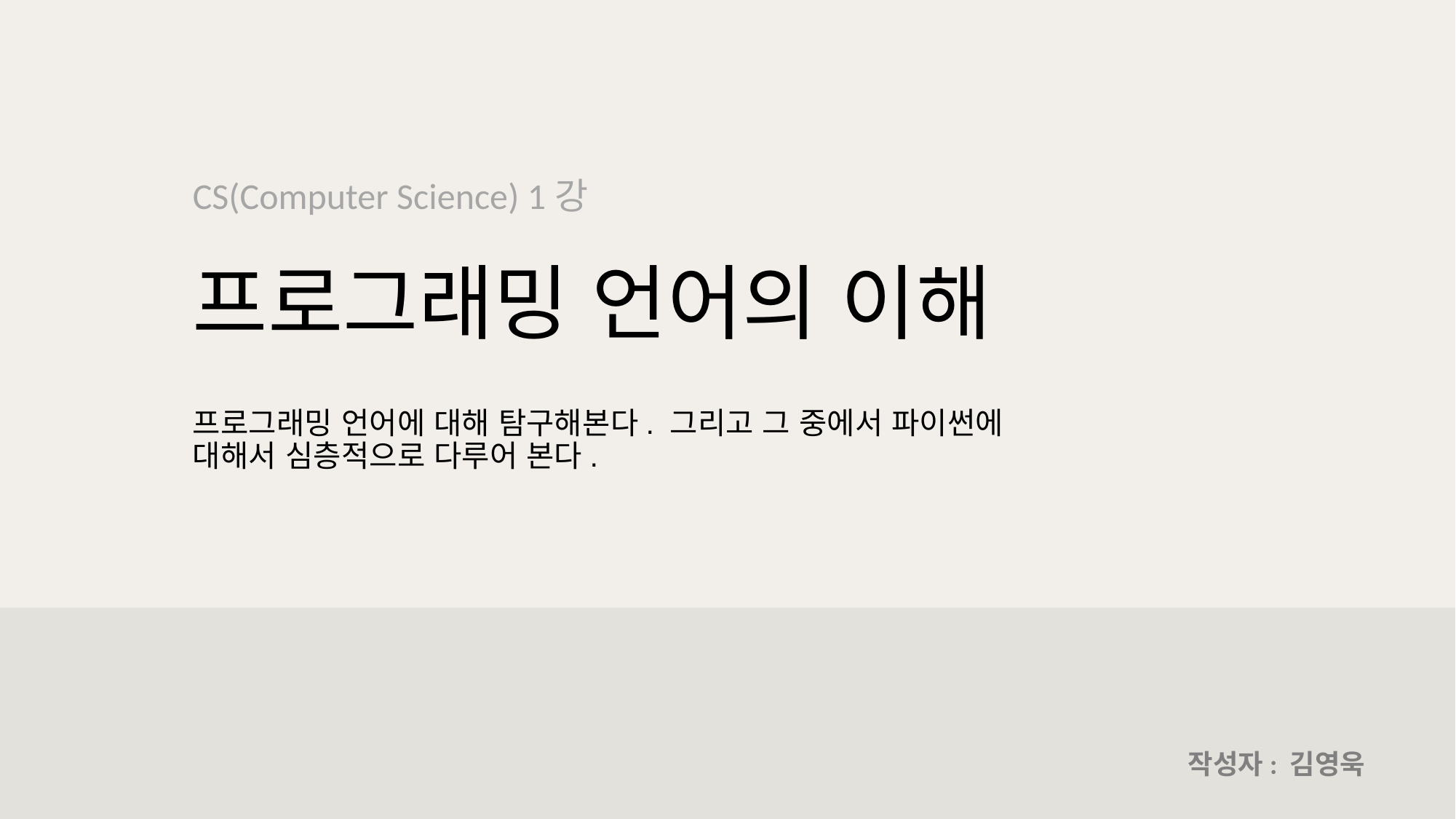

CS(Computer Science) 1강
# 프로그래밍 언어의 이해
프로그래밍 언어에 대해 탐구해본다. 그리고 그 중에서 파이썬에 대해서 심층적으로 다루어 본다.

작성자: 김영욱